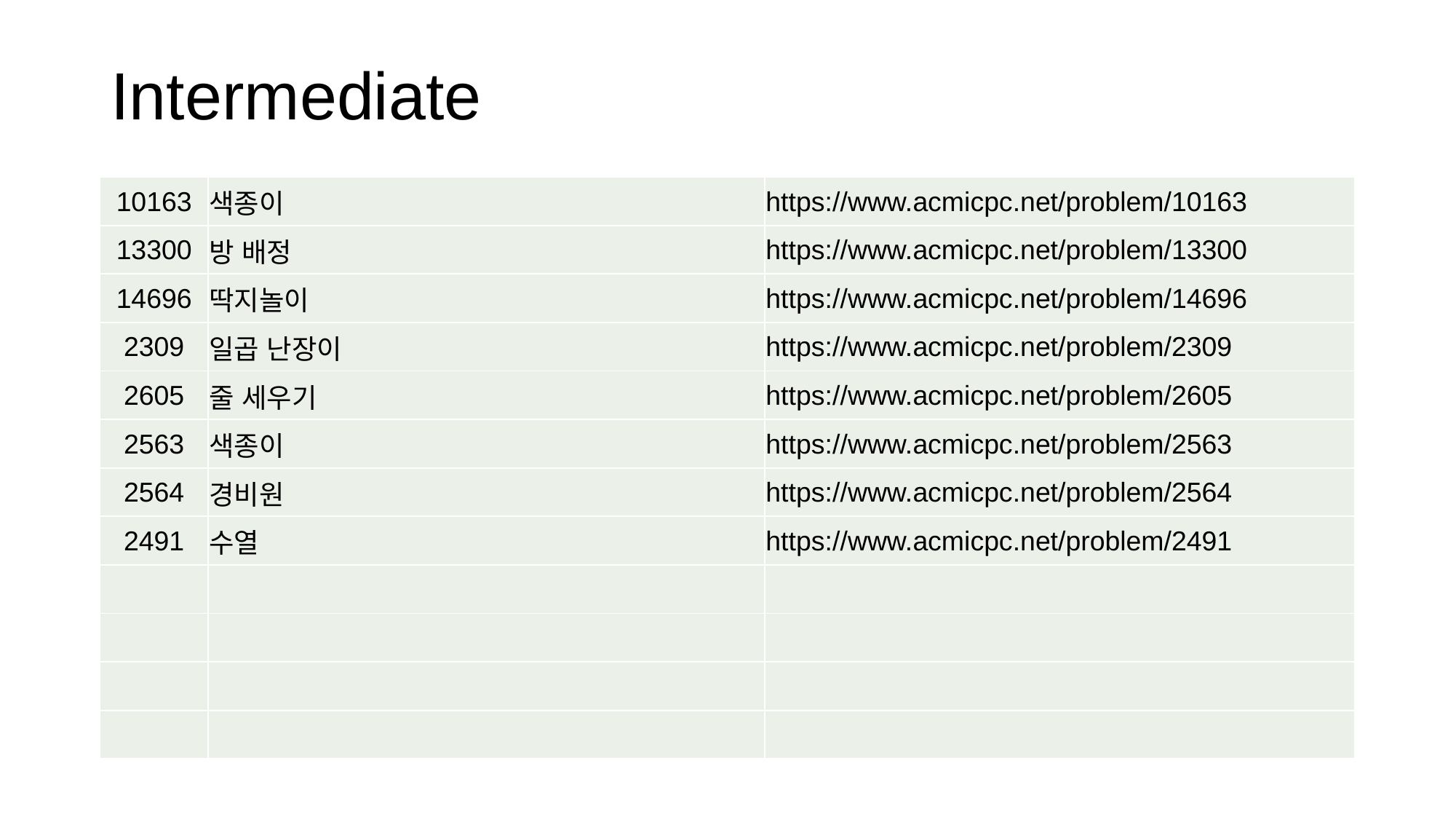

# Intermediate
| 10163 | 색종이 | https://www.acmicpc.net/problem/10163 |
| --- | --- | --- |
| 13300 | 방 배정 | https://www.acmicpc.net/problem/13300 |
| 14696 | 딱지놀이 | https://www.acmicpc.net/problem/14696 |
| 2309 | 일곱 난장이 | https://www.acmicpc.net/problem/2309 |
| 2605 | 줄 세우기 | https://www.acmicpc.net/problem/2605 |
| 2563 | 색종이 | https://www.acmicpc.net/problem/2563 |
| 2564 | 경비원 | https://www.acmicpc.net/problem/2564 |
| 2491 | 수열 | https://www.acmicpc.net/problem/2491 |
|  |  |  |
|  |  |  |
|  |  |  |
|  |  |  |